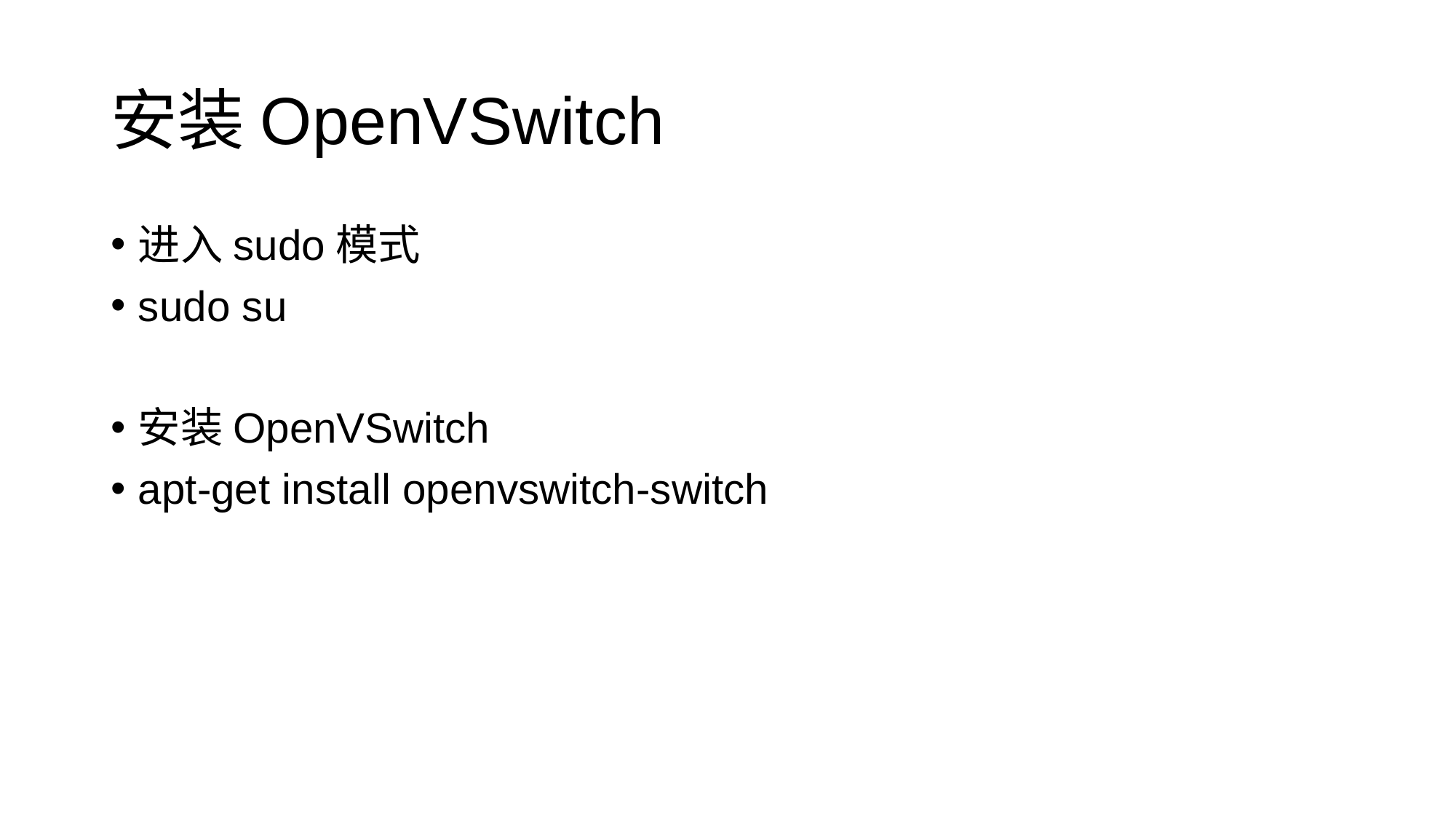

# 安装OpenVSwitch
进入sudo模式
sudo su

安装OpenVSwitch
apt-get install openvswitch-switch